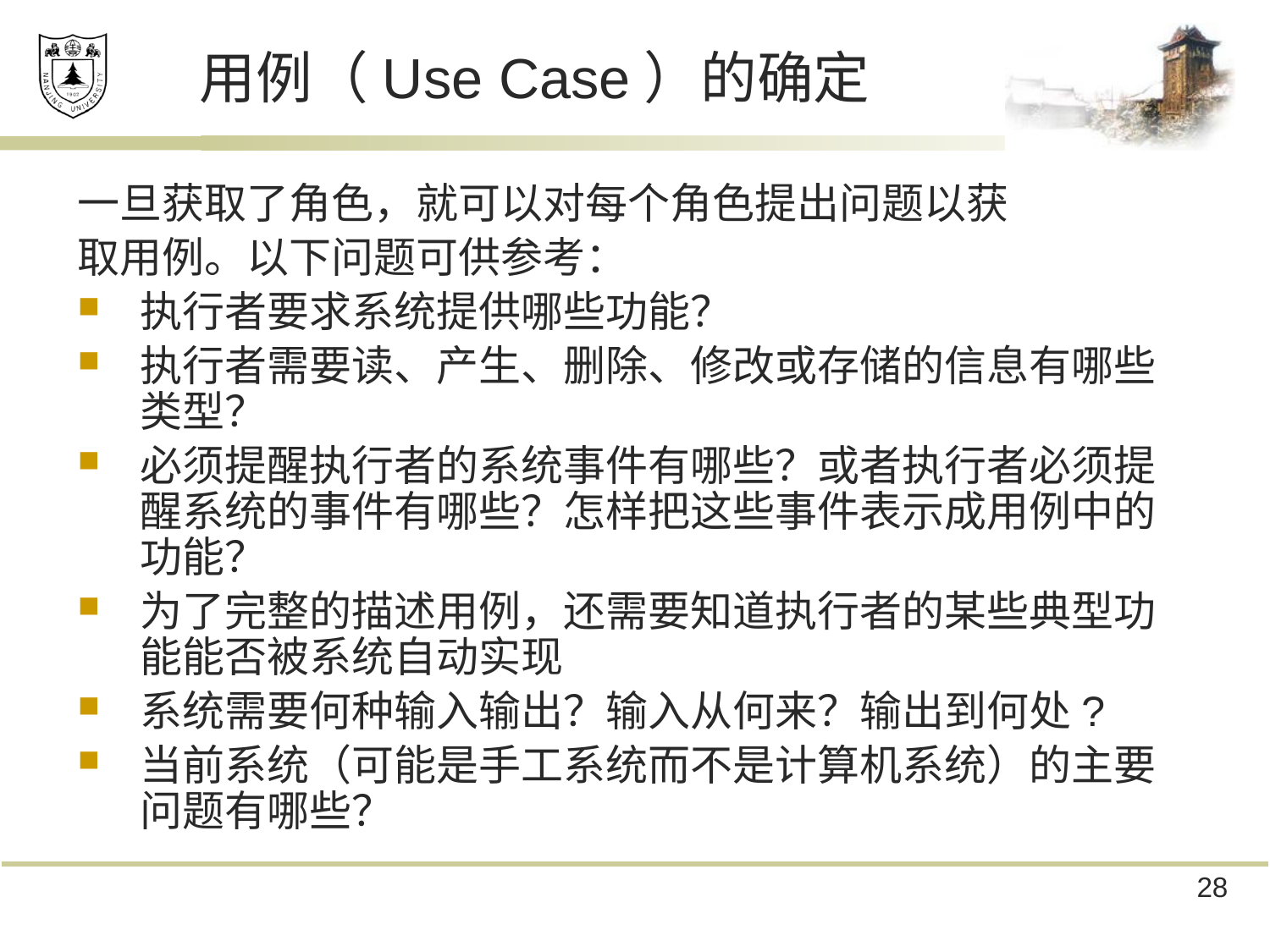

# 用例（Use Case）的确定
一旦获取了角色，就可以对每个角色提出问题以获
取用例。以下问题可供参考：
执行者要求系统提供哪些功能？
执行者需要读、产生、删除、修改或存储的信息有哪些类型？
必须提醒执行者的系统事件有哪些？或者执行者必须提醒系统的事件有哪些？怎样把这些事件表示成用例中的功能？
为了完整的描述用例，还需要知道执行者的某些典型功能能否被系统自动实现
系统需要何种输入输出？输入从何来？输出到何处?
当前系统（可能是手工系统而不是计算机系统）的主要问题有哪些？

28